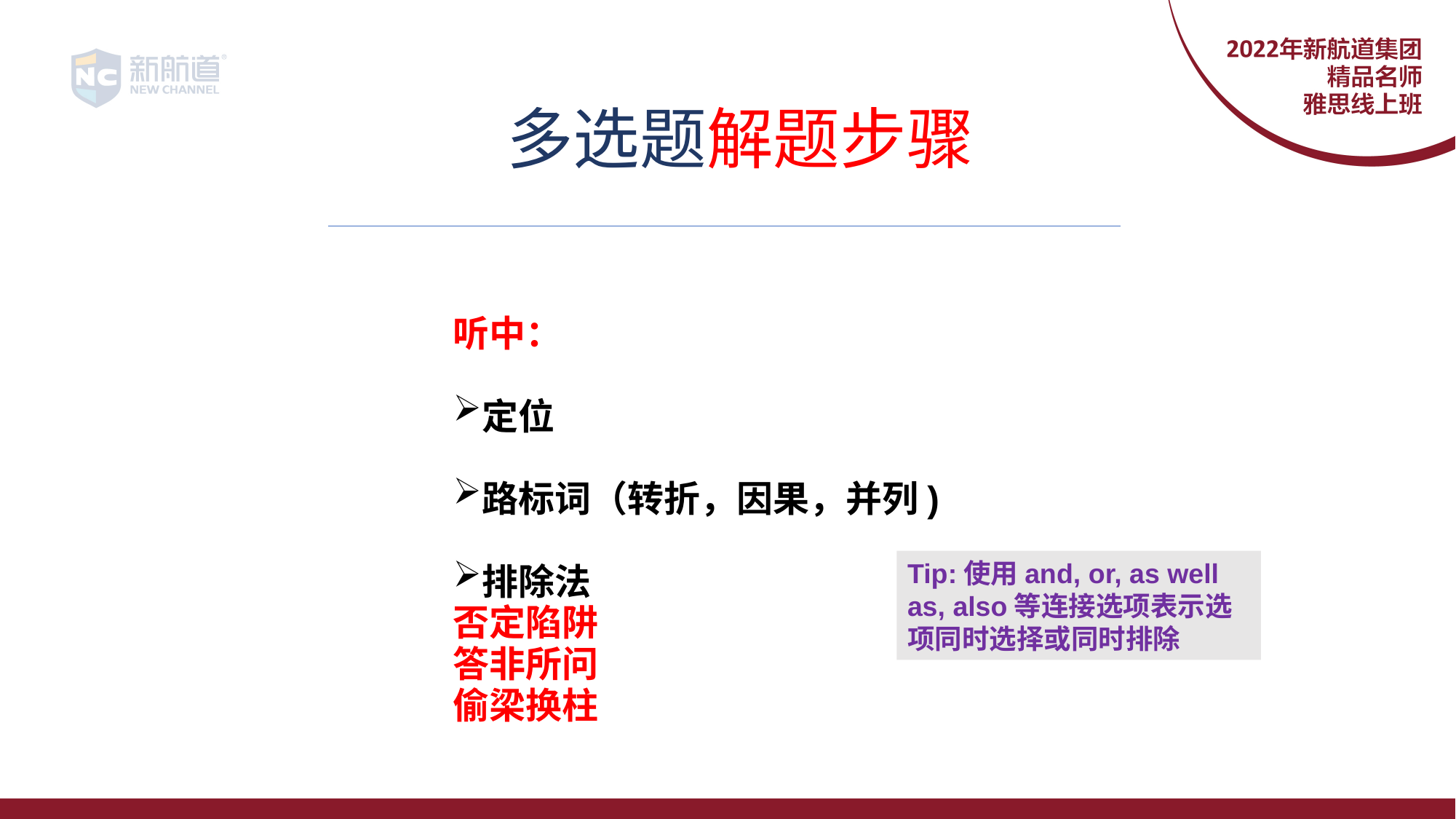

# 多选题解题步骤
听中：

定位

路标词（转折，因果，并列)

排除法
否定陷阱
答非所问
偷梁换柱

Tip:使用and, or, as well as, also等连接选项表示选项同时选择或同时排除